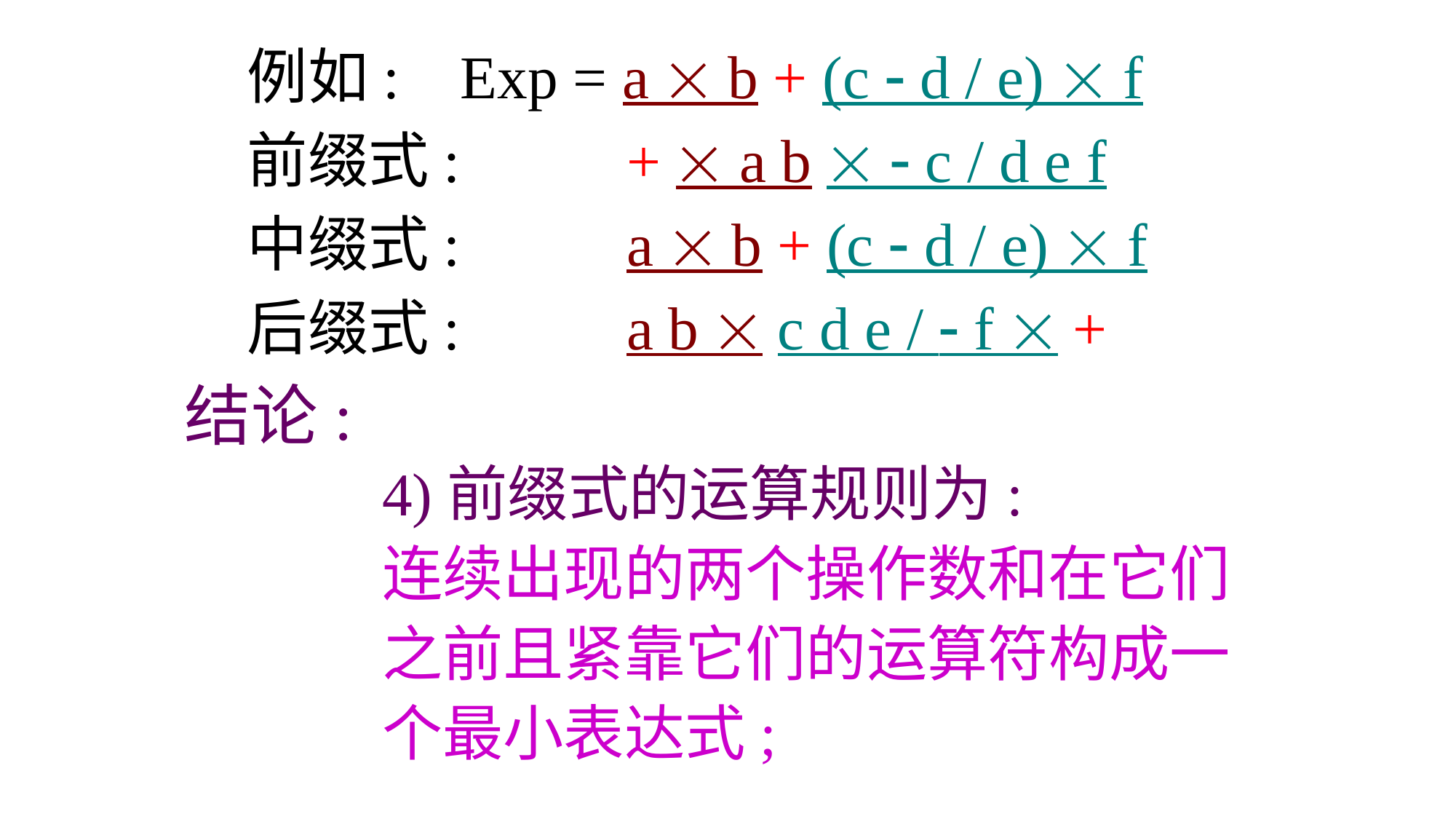

例如:    Exp = a × b + (c − d / e) × f
前缀式:           + × a b × − c / d e f
中缀式:           a × b + (c − d / e) × f
后缀式:           a b × c d e / − f × +
结论:
4)前缀式的运算规则为:
连续出现的两个操作数和在它们
之前且紧靠它们的运算符构成一
个最小表达式;